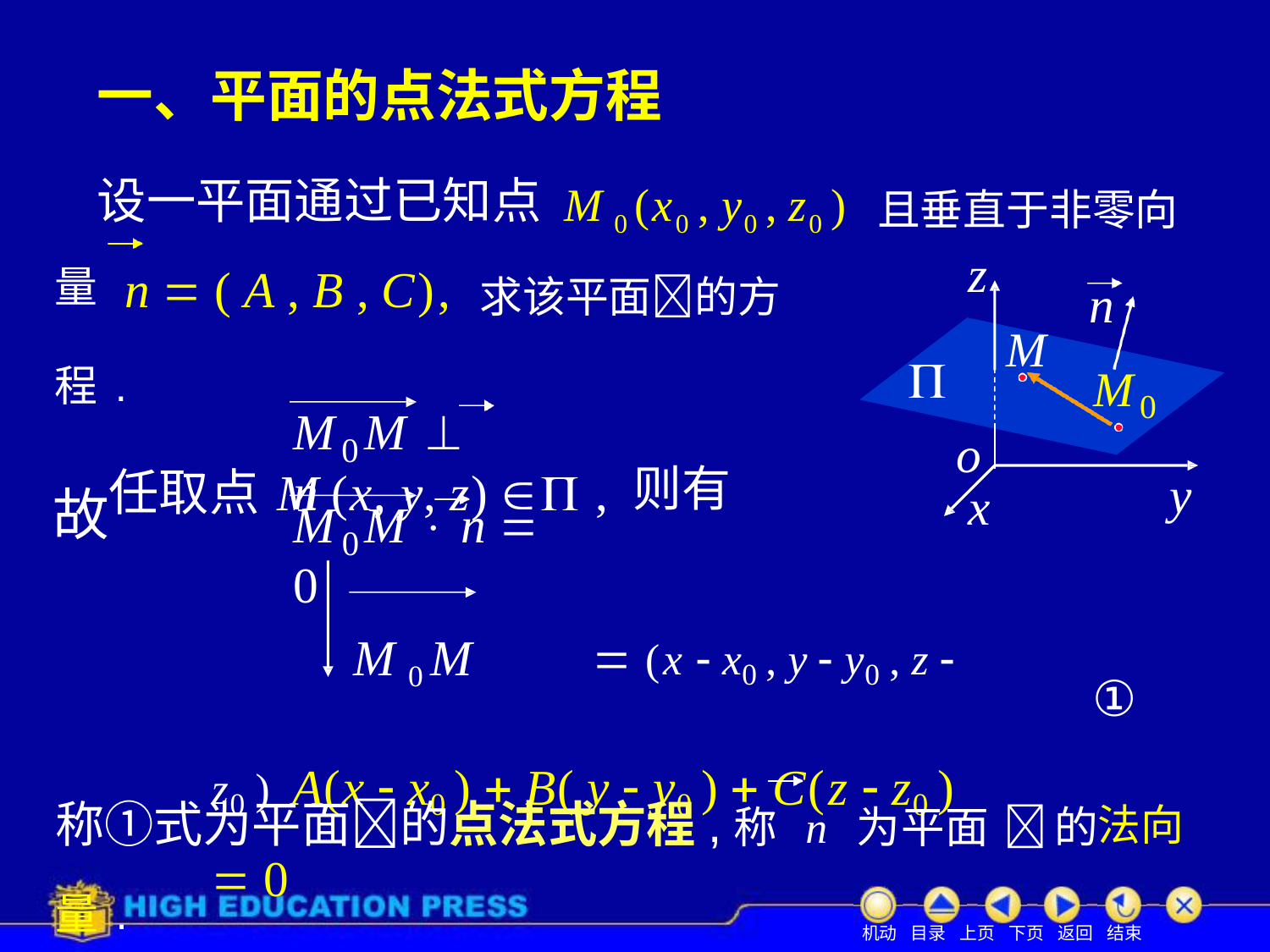

# 一、平面的点法式方程
设一平面通过已知点 M 0 (x0 , y0 , z0 ) 且垂直于非零向
量 n = ( A , B , C), 求该平面Π的方程.
任取点M (x, y, z) ∈Π , 则有

z
n

M

Π
M

0

M	M	⊥ n

o

0

y

x
故

M	M ⋅ n = 0

0

M 0 M	= (x − x0 , y − y0 , z − z0 )  A(x − x0 ) + B( y − y0 ) + C(z − z0 ) = 0

①
称①式为平面Π的点法式方程,称 n 为平面Π的法向量.

机动 目录 上页 下页 返回 结束